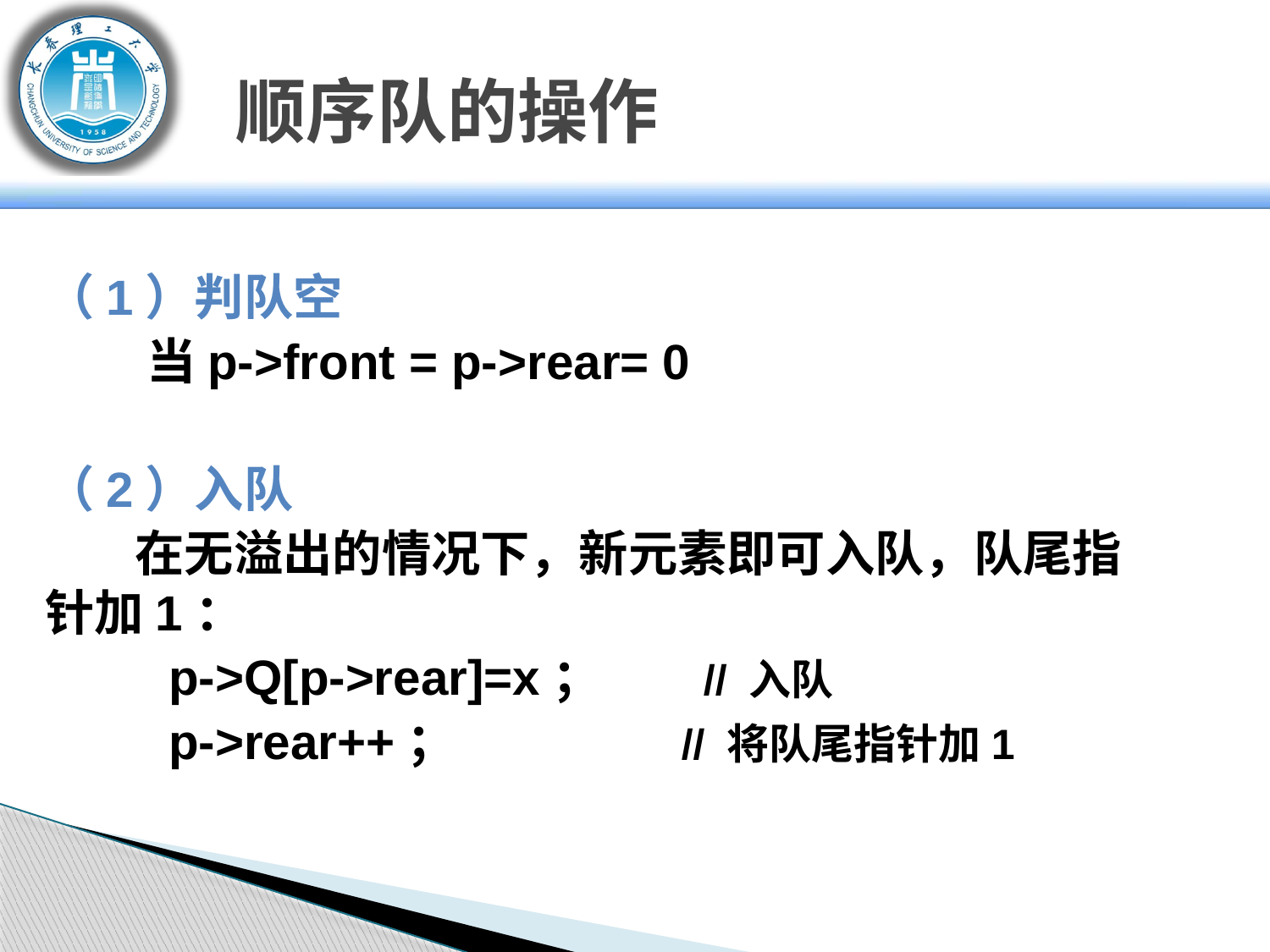

# 顺序队的操作
（1）判队空
        当p->front = p->rear= 0

（2）入队
       在无溢出的情况下，新元素即可入队，队尾指针加1：
         p->Q[p->rear]=x；        // 入队
         p->rear++；                   // 将队尾指针加1